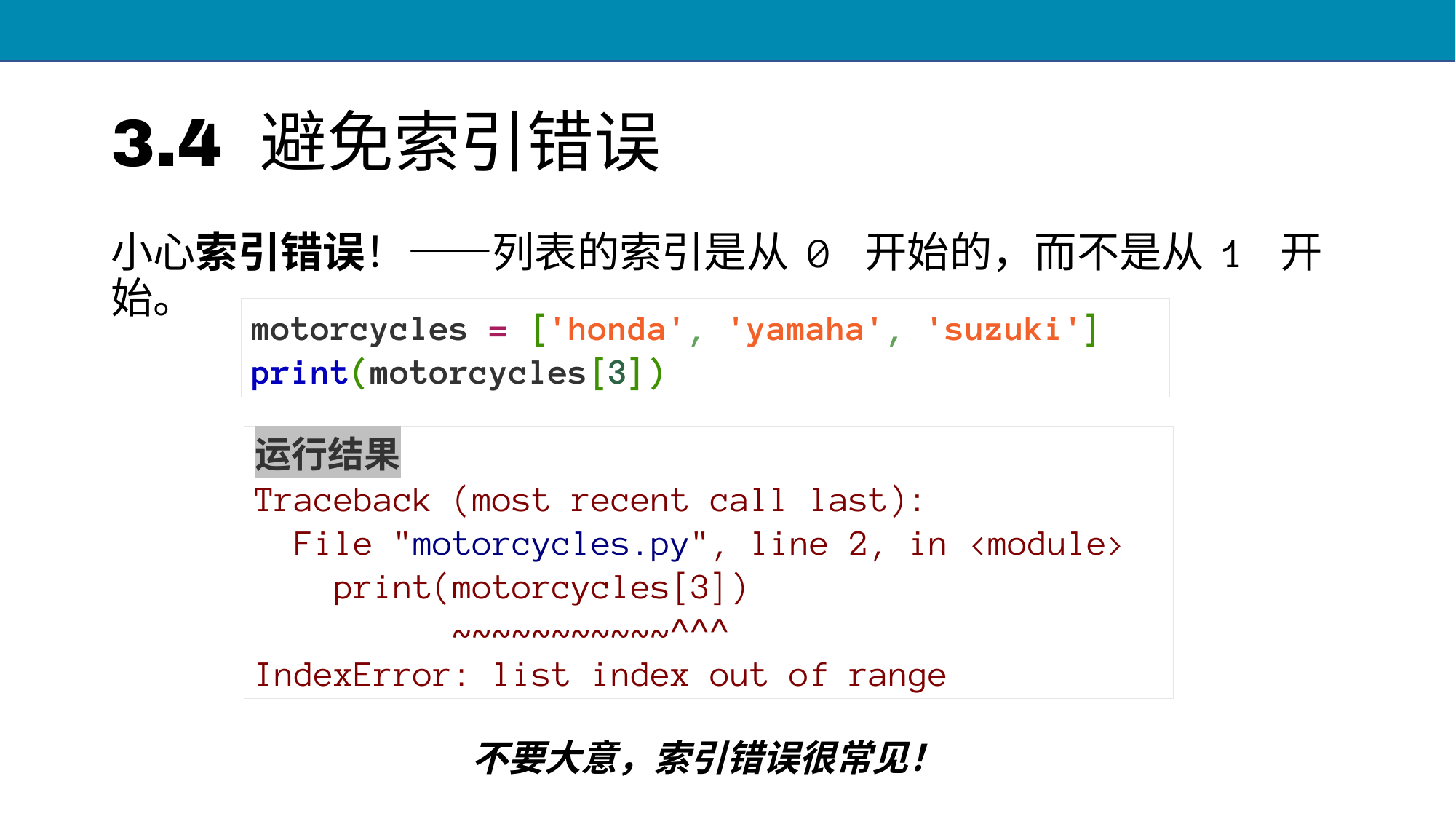

# 3.4 避免索引错误
小心索引错误！——列表的索引是从 0 开始的，而不是从 1 开始。

motorcycles = ['honda', 'yamaha', 'suzuki']
print(motorcycles[3])
运行结果
Traceback (most recent call last):
  File "motorcycles.py", line 2, in <module>
    print(motorcycles[3])
          ~~~~~~~~~~~^^^
IndexError: list index out of range
不要大意，索引错误很常见！